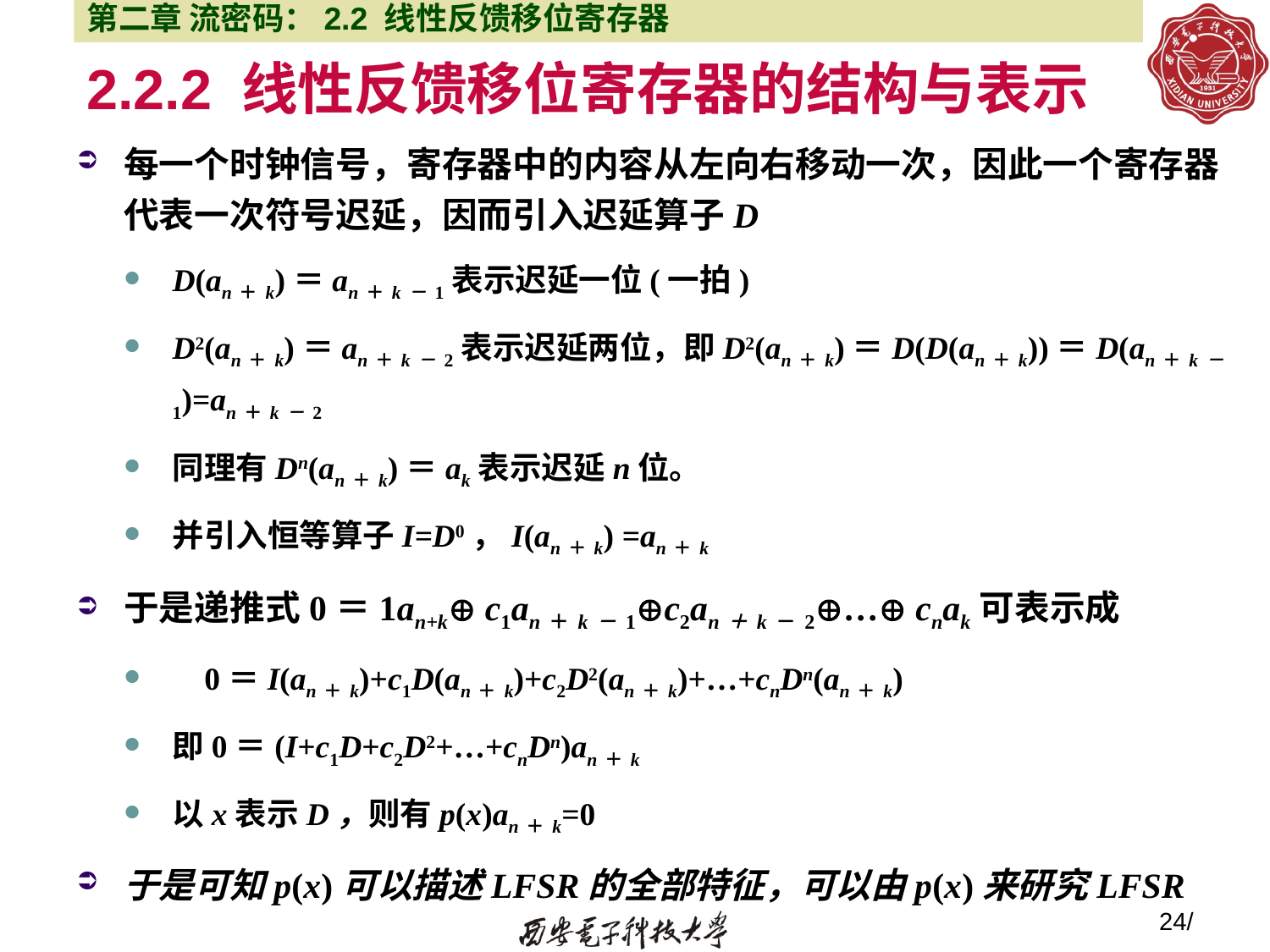

第二章 流密码：2.2 线性反馈移位寄存器
# 2.2.2 线性反馈移位寄存器的结构与表示
每一个时钟信号，寄存器中的内容从左向右移动一次，因此一个寄存器代表一次符号迟延，因而引入迟延算子D
D(an＋k)＝an＋k－1表示迟延一位(一拍)
D2(an＋k)＝an＋k－2表示迟延两位，即D2(an＋k)＝D(D(an＋k))＝D(an＋k－1)=an＋k－2
同理有Dn(an＋k)＝ak表示迟延n位。
并引入恒等算子I=D0，I(an＋k) =an＋k
于是递推式0＝1an+k⊕ c1an＋k－1⊕c2an＋k－2⊕…⊕ cnak可表示成
    0＝I(an＋k)+c1D(an＋k)+c2D2(an＋k)+…+cnDn(an＋k)
即0＝(I+c1D+c2D2+…+cnDn)an＋k
以x表示D，则有p(x)an＋k=0
于是可知p(x)可以描述LFSR的全部特征，可以由p(x)来研究LFSR
24/